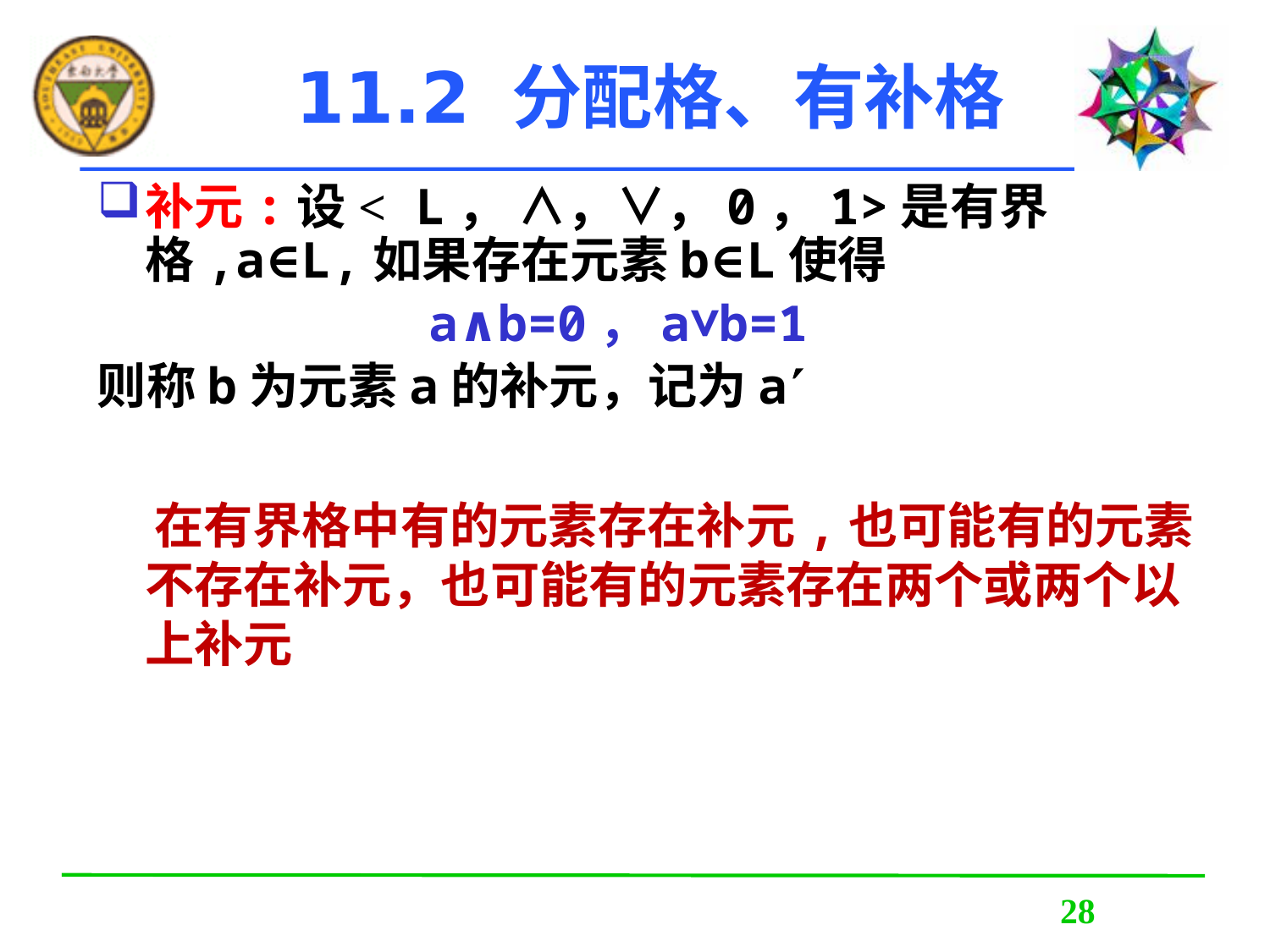

# 11.2 分配格、有补格
补元:设< L， ∧，∨，0，1>是有界格,a∈L,如果存在元素b∈L使得
                           a∧b=0，a∨b=1
则称b为元素a的补元，记为a′

    在有界格中有的元素存在补元,也可能有的元素不存在补元，也可能有的元素存在两个或两个以上补元